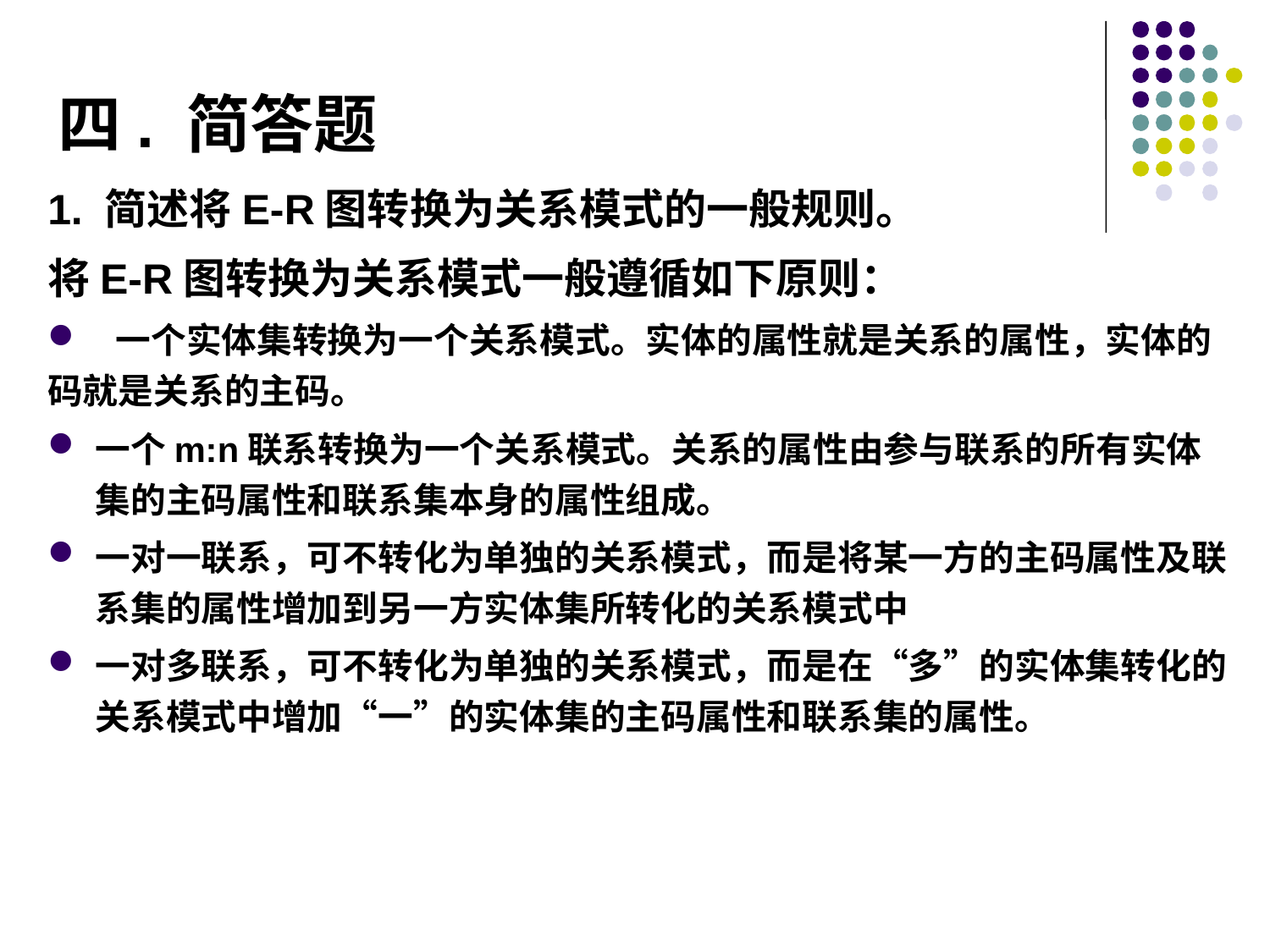

# 四. 简答题
1. 简述将E-R图转换为关系模式的一般规则。
将E-R图转换为关系模式一般遵循如下原则：
   一个实体集转换为一个关系模式。实体的属性就是关系的属性，实体的码就是关系的主码。
一个m:n联系转换为一个关系模式。关系的属性由参与联系的所有实体集的主码属性和联系集本身的属性组成。
一对一联系，可不转化为单独的关系模式，而是将某一方的主码属性及联系集的属性增加到另一方实体集所转化的关系模式中
一对多联系，可不转化为单独的关系模式，而是在“多”的实体集转化的关系模式中增加“一”的实体集的主码属性和联系集的属性。